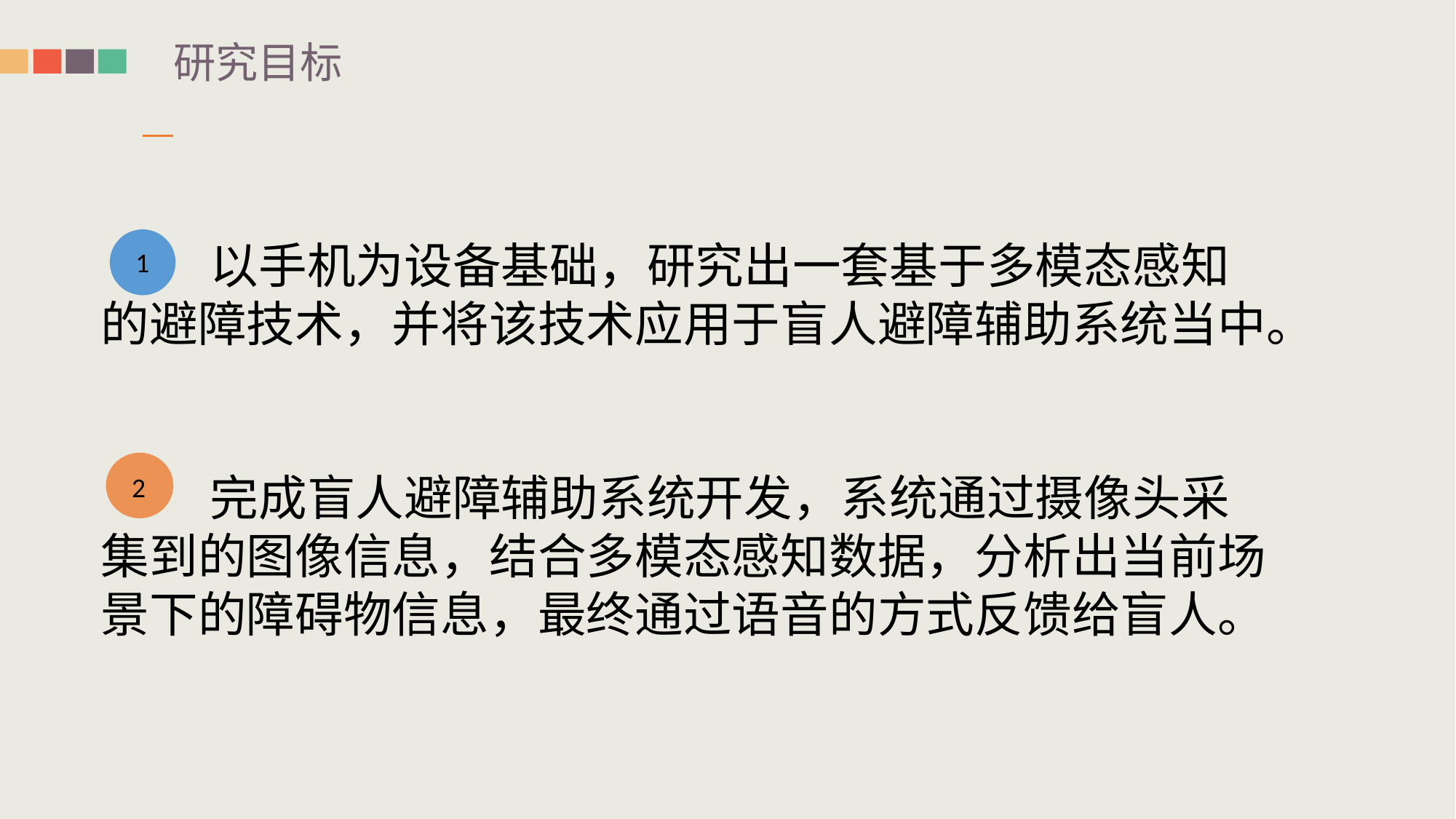

研究目标
	以手机为设备基础，研究出一套基于多模态感知的避障技术，并将该技术应用于盲人避障辅助系统当中。

	完成盲人避障辅助系统开发，系统通过摄像头采集到的图像信息，结合多模态感知数据，分析出当前场景下的障碍物信息，最终通过语音的方式反馈给盲人。

1

2